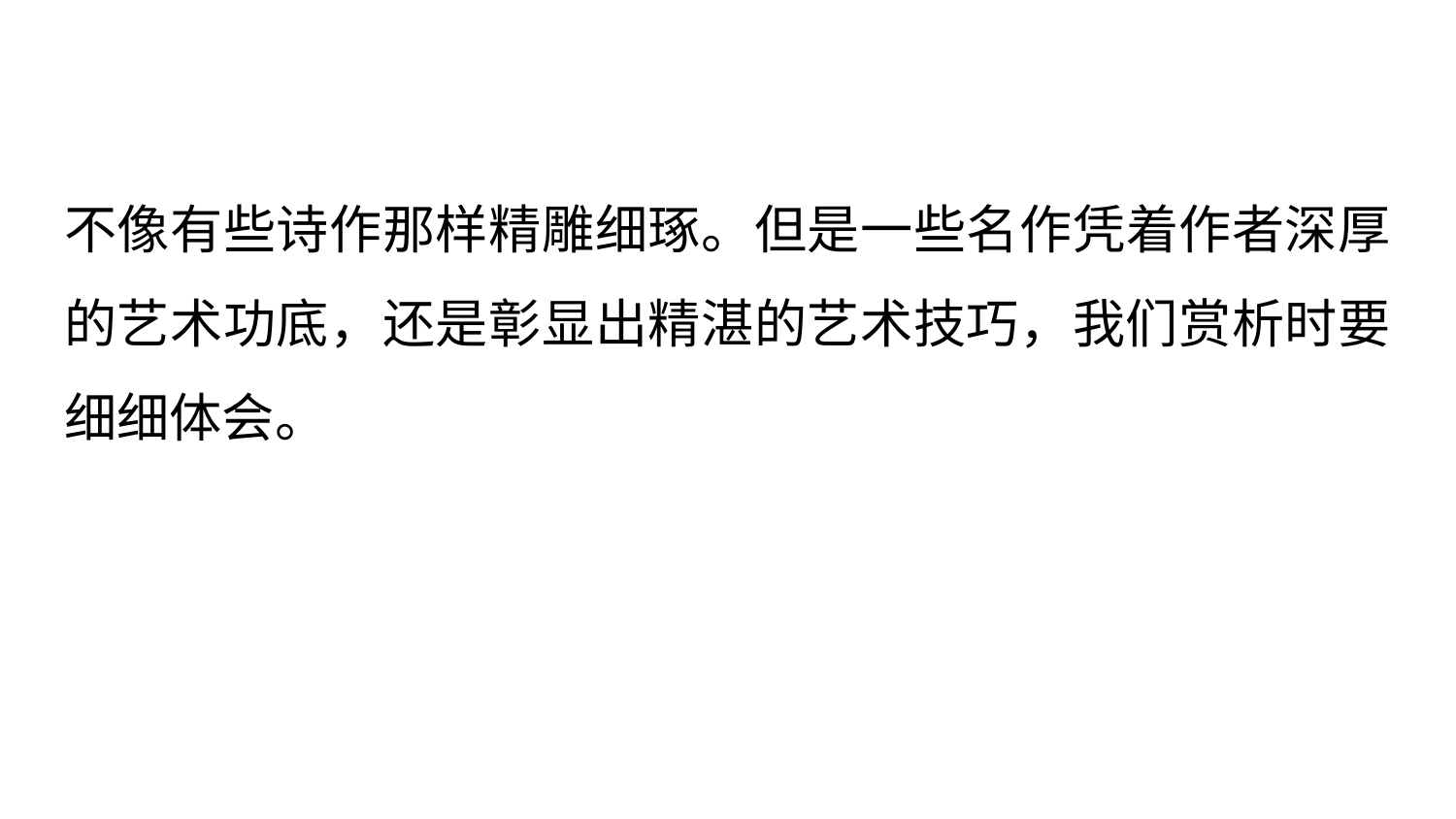

不像有些诗作那样精雕细琢。但是一些名作凭着作者深厚的艺术功底，还是彰显出精湛的艺术技巧，我们赏析时要细细体会。